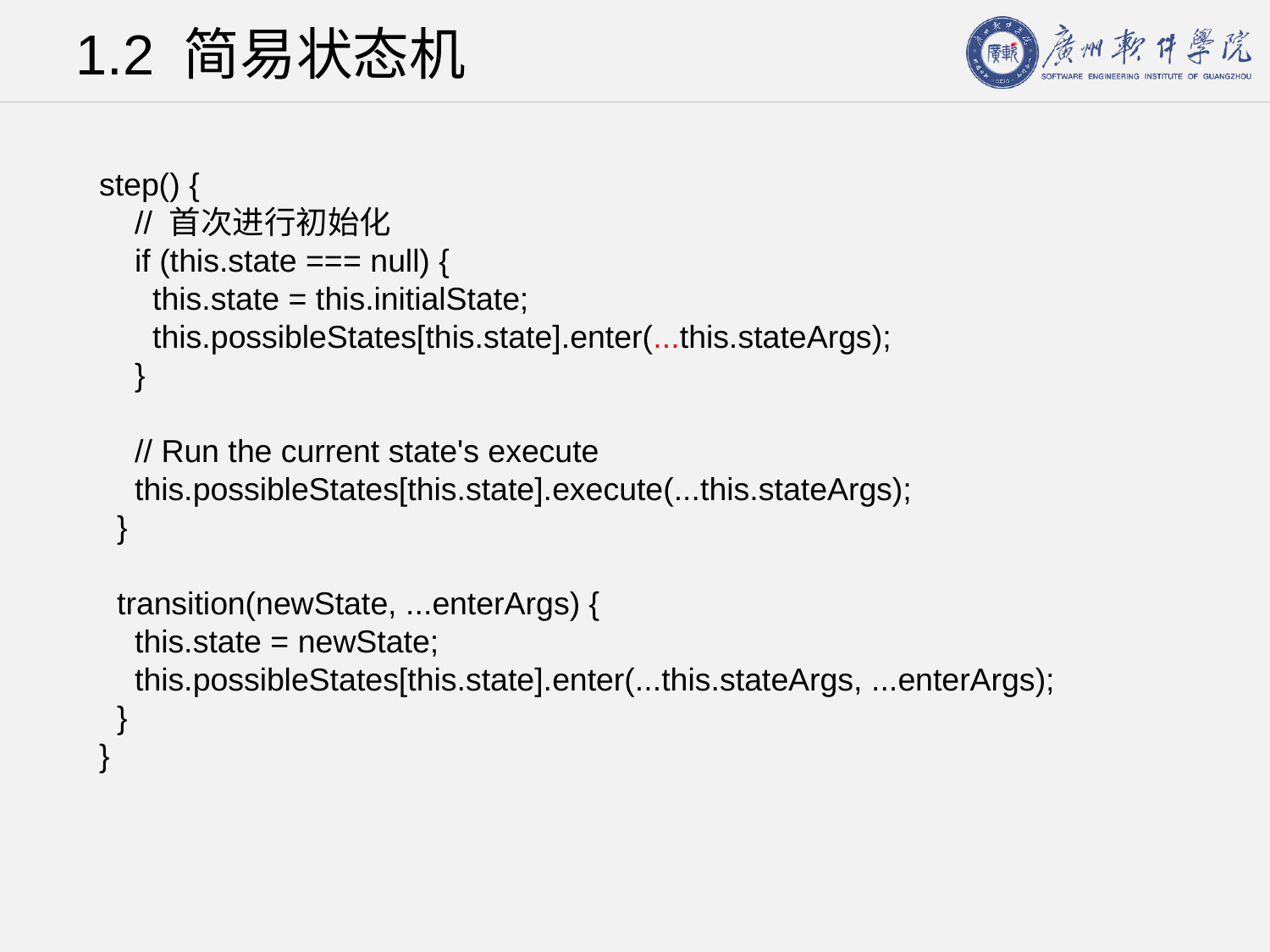

# 1.2 简易状态机
step() {
    // 首次进行初始化
    if (this.state === null) {
      this.state = this.initialState;
      this.possibleStates[this.state].enter(...this.stateArgs);
    }

    // Run the current state's execute
    this.possibleStates[this.state].execute(...this.stateArgs);
  }

  transition(newState, ...enterArgs) {
    this.state = newState;
    this.possibleStates[this.state].enter(...this.stateArgs, ...enterArgs);
  }
}